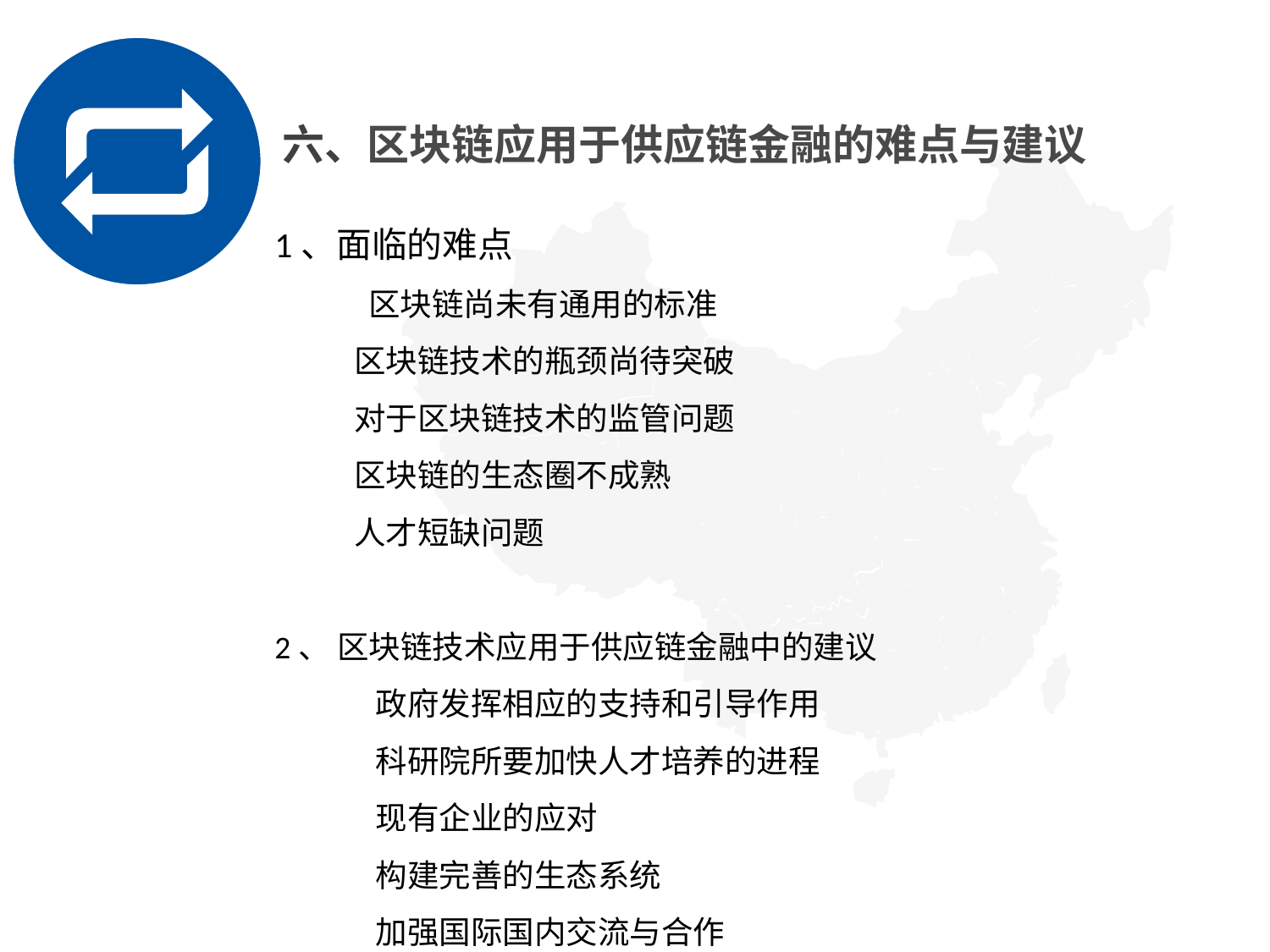

六、区块链应用于供应链金融的难点与建议
1、面临的难点
            区块链尚未有通用的标准
          区块链技术的瓶颈尚待突破
          对于区块链技术的监管问题
          区块链的生态圈不成熟
          人才短缺问题

2、 区块链技术应用于供应链金融中的建议
             政府发挥相应的支持和引导作用
             科研院所要加快人才培养的进程
             现有企业的应对
             构建完善的生态系统
             加强国际国内交流与合作

目 录
Contents